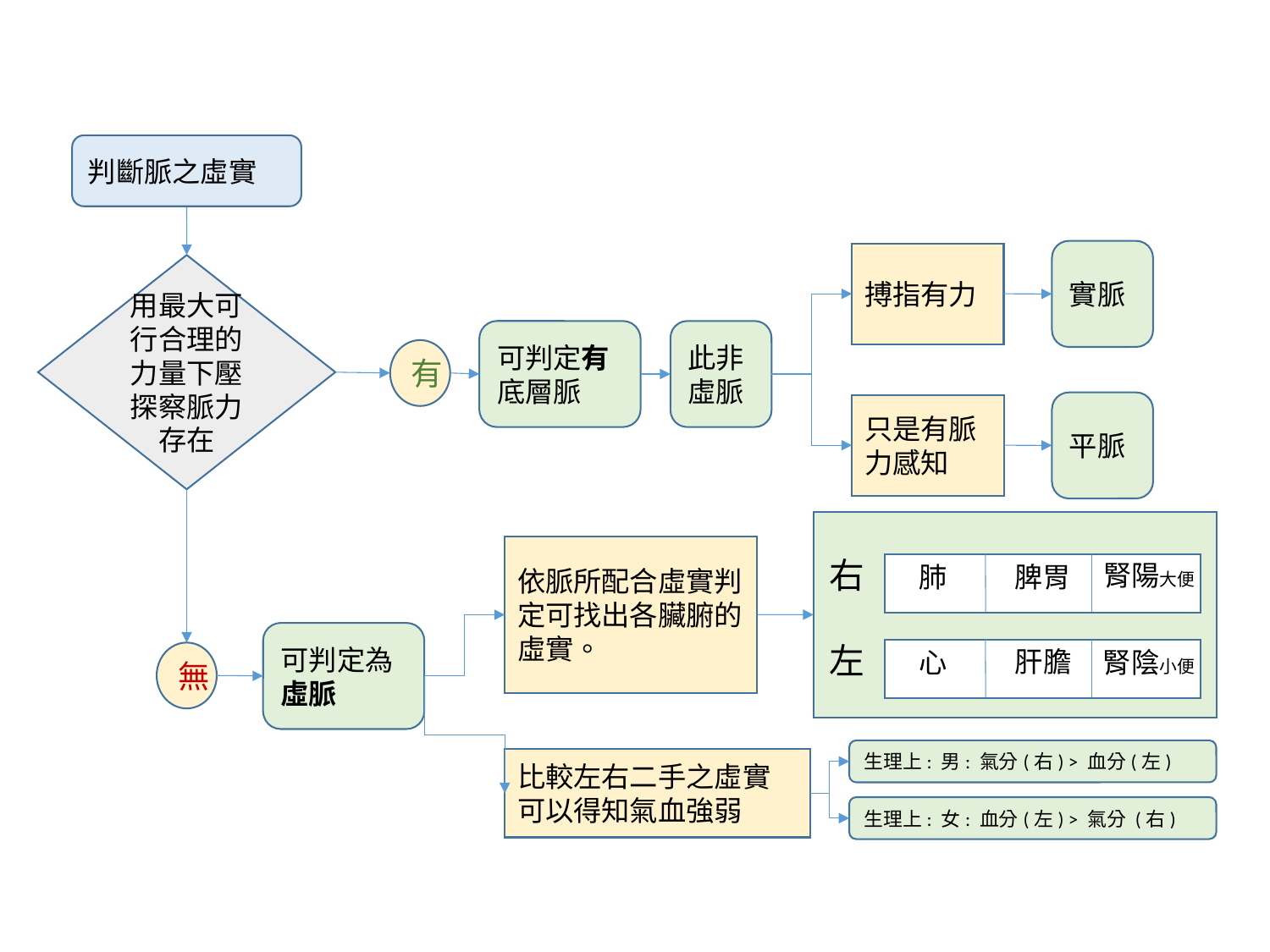

判斷脈之虛實
實脈
搏指有力
用最大可行合理的力量下壓探察脈力存在
可判定有底層脈
此非虛脈
有
平脈
只是有脈力感知

依脈所配合虛實判定可找出各臟腑的虛實。
右
腎陽大便
脾胃
肺

可判定為虛脈
左
肝膽
腎陰小便
心

無
生理上: 男: 氣分(右) > 血分(左)
比較左右二手之虛實可以得知氣血強弱
生理上: 女: 血分(左) > 氣分 (右)